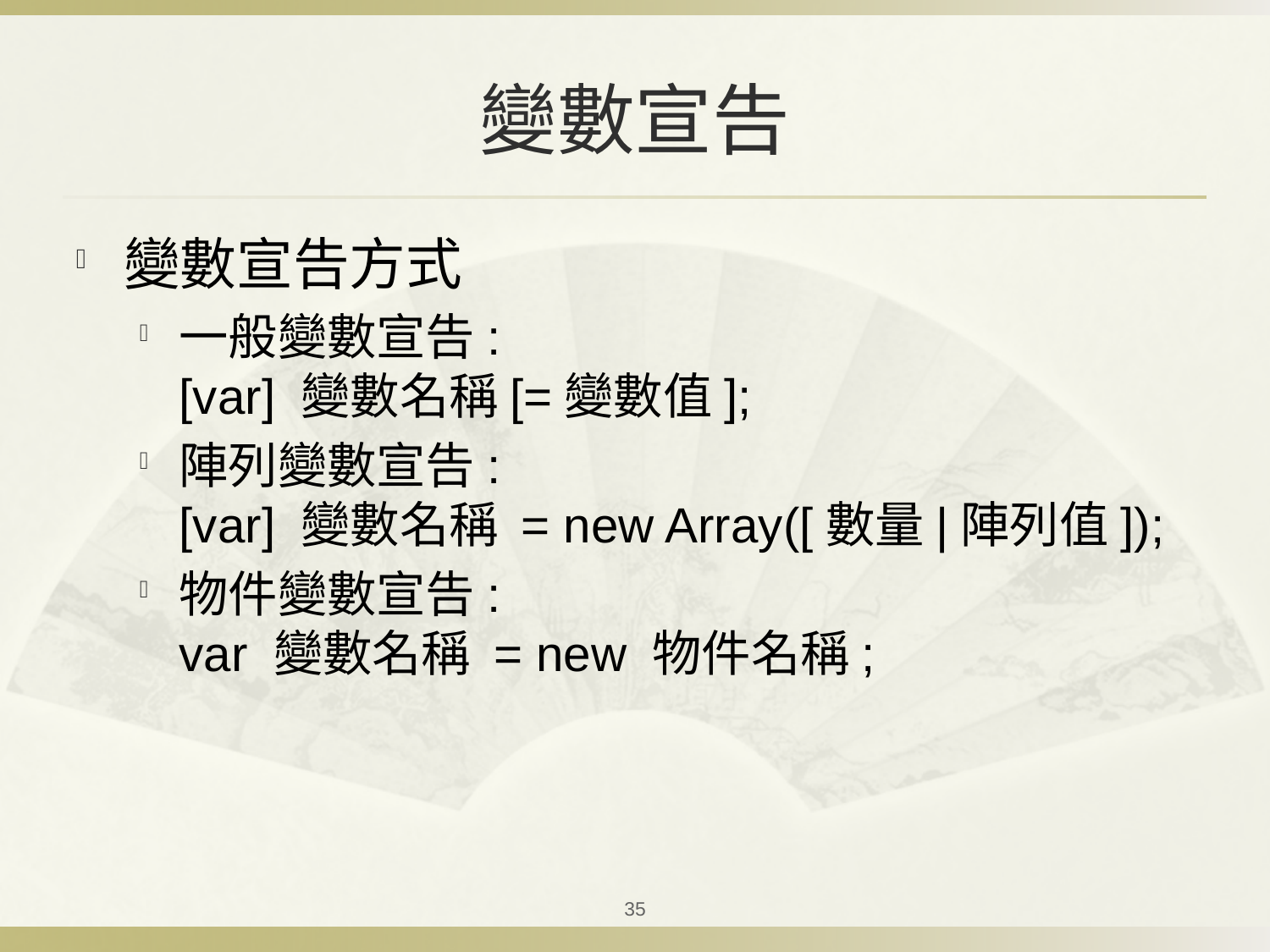

# 變數宣告
變數宣告方式
一般變數宣告:
[var] 變數名稱[=變數值];
陣列變數宣告:
[var] 變數名稱 = new Array([數量|陣列值]);
物件變數宣告:
var 變數名稱 = new 物件名稱;
35